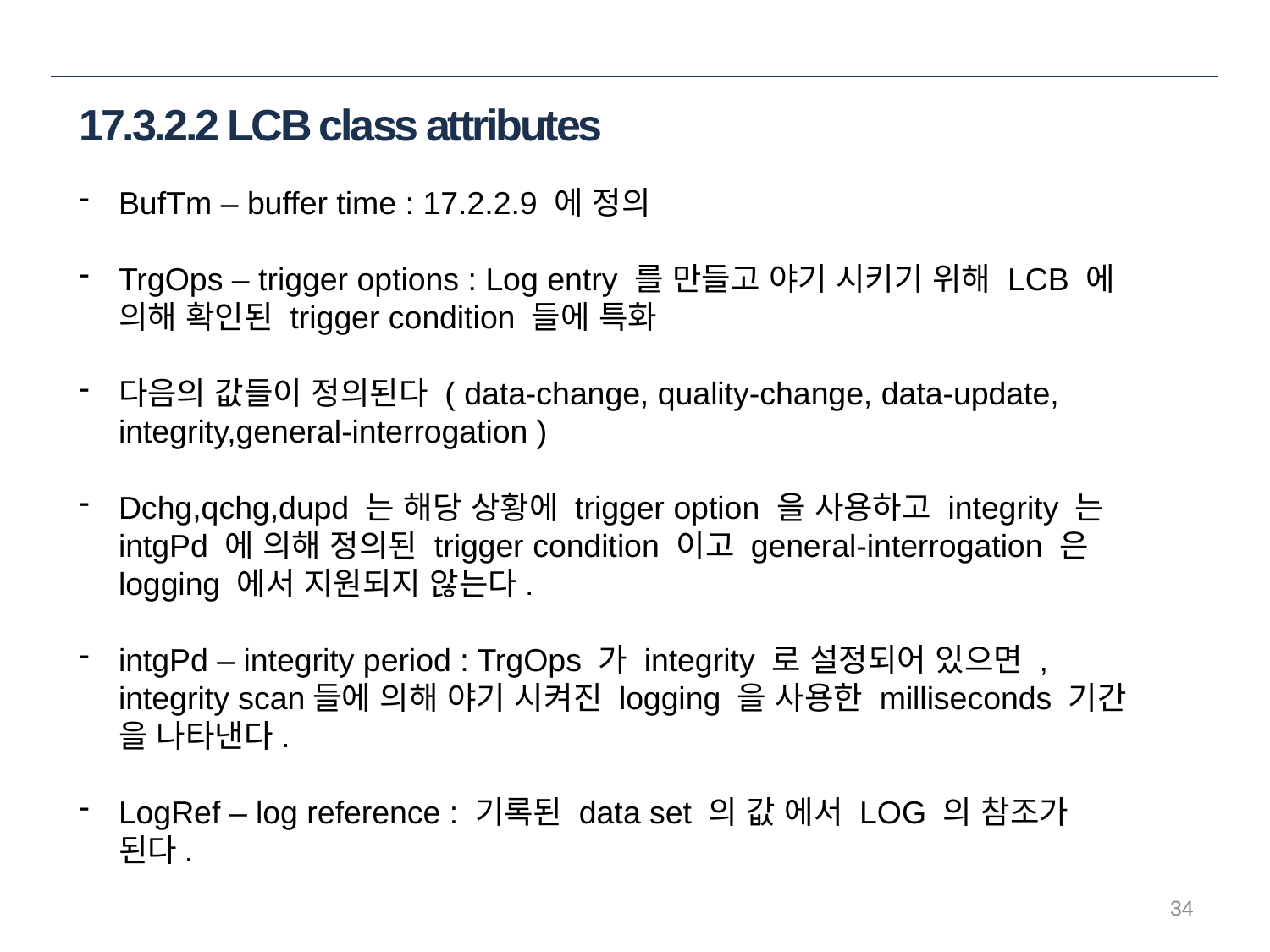

17.3.2.2 LCB class attributes
BufTm – buffer time : 17.2.2.9 에 정의

TrgOps – trigger options : Log entry 를 만들고 야기 시키기 위해 LCB 에 의해 확인된 trigger condition 들에 특화

다음의 값들이 정의된다 ( data-change, quality-change, data-update, integrity,general-interrogation )

Dchg,qchg,dupd 는 해당 상황에 trigger option 을 사용하고 integrity 는 intgPd 에 의해 정의된 trigger condition 이고 general-interrogation 은 logging 에서 지원되지 않는다.

intgPd – integrity period : TrgOps 가 integrity 로 설정되어 있으면 , integrity scan들에 의해 야기 시켜진 logging 을 사용한 milliseconds 기간 을 나타낸다.

LogRef – log reference : 기록된 data set 의 값 에서 LOG 의 참조가 된다.
34